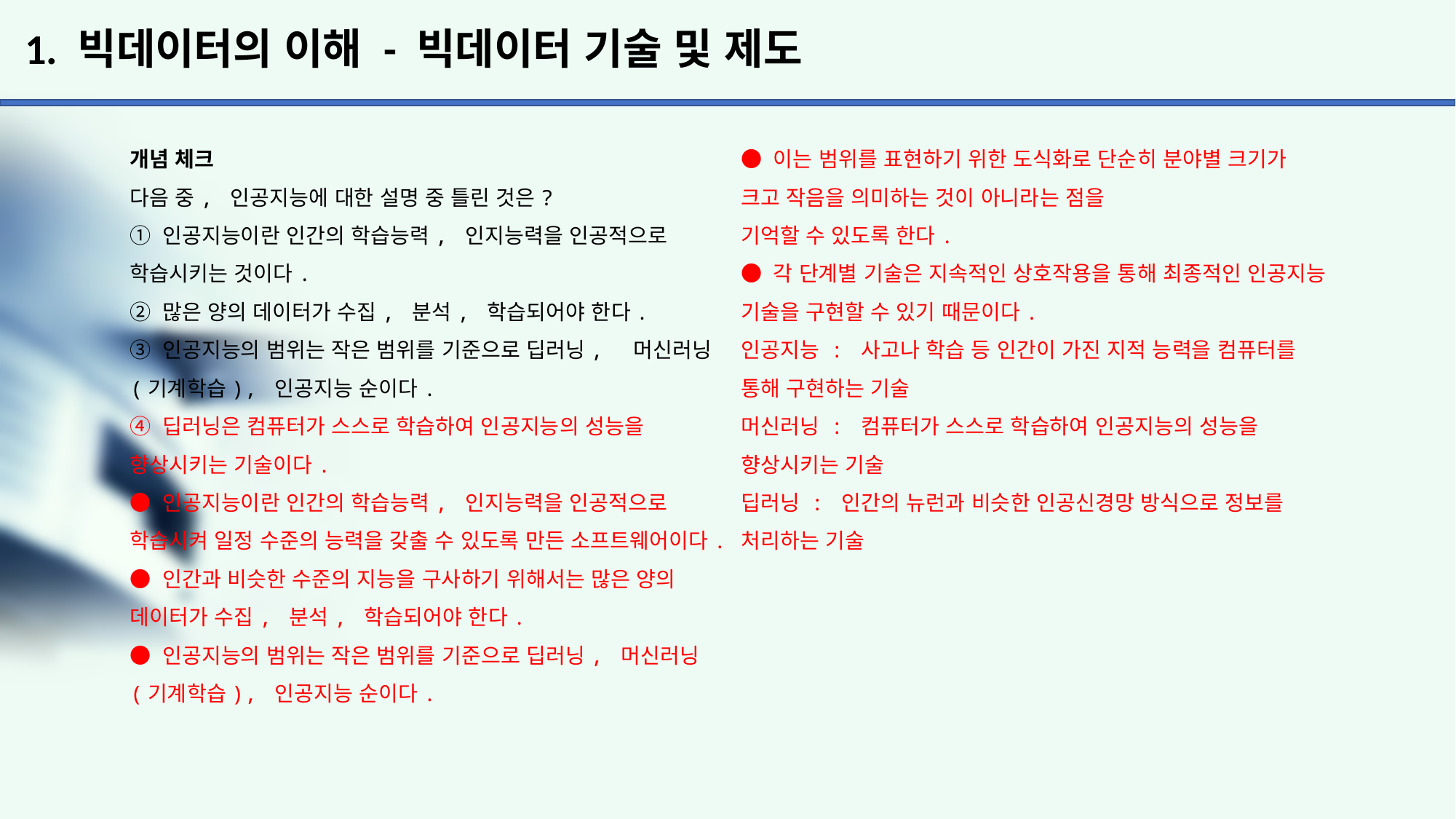

# 1. 빅데이터의 이해 - 빅데이터 기술 및 제도
개념 체크
다음 중, 인공지능에 대한 설명 중 틀린 것은?
① 인공지능이란 인간의 학습능력, 인지능력을 인공적으로 학습시키는 것이다.
② 많은 양의 데이터가 수집, 분석, 학습되어야 한다.
③ 인공지능의 범위는 작은 범위를 기준으로 딥러닝,  머신러닝(기계학습), 인공지능 순이다.
④ 딥러닝은 컴퓨터가 스스로 학습하여 인공지능의 성능을 향상시키는 기술이다.
● 인공지능이란 인간의 학습능력, 인지능력을 인공적으로 학습시켜 일정 수준의 능력을 갖출 수 있도록 만든 소프트웨어이다.
● 인간과 비슷한 수준의 지능을 구사하기 위해서는 많은 양의 데이터가 수집, 분석, 학습되어야 한다.
● 인공지능의 범위는 작은 범위를 기준으로 딥러닝, 머신러닝(기계학습), 인공지능 순이다.
● 이는 범위를 표현하기 위한 도식화로 단순히 분야별 크기가 크고 작음을 의미하는 것이 아니라는 점을
기억할 수 있도록 한다.
● 각 단계별 기술은 지속적인 상호작용을 통해 최종적인 인공지능 기술을 구현할 수 있기 때문이다.
인공지능 : 사고나 학습 등 인간이 가진 지적 능력을 컴퓨터를 통해 구현하는 기술
머신러닝 : 컴퓨터가 스스로 학습하여 인공지능의 성능을 향상시키는 기술
딥러닝 : 인간의 뉴런과 비슷한 인공신경망 방식으로 정보를 처리하는 기술